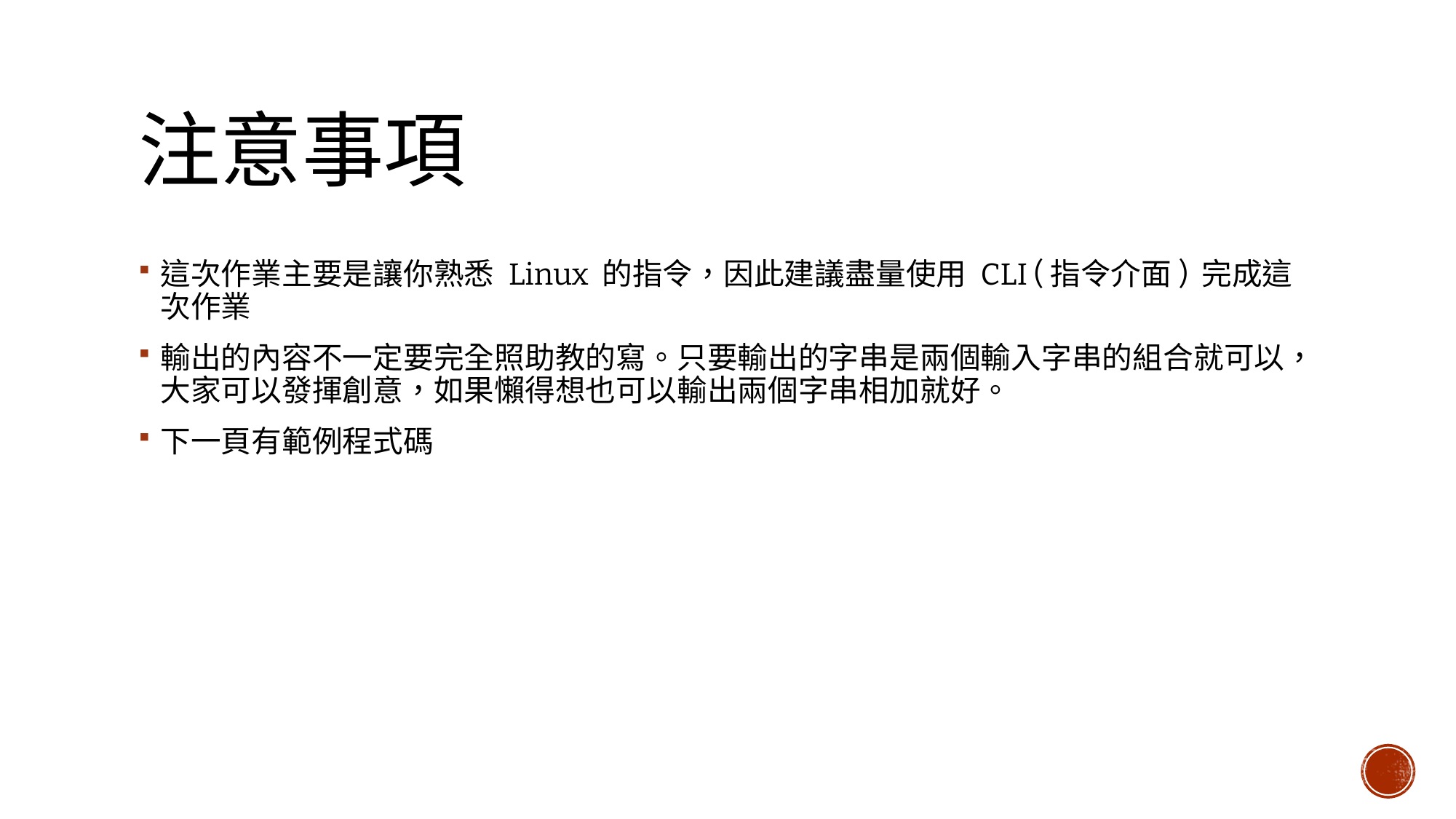

# 注意事項
這次作業主要是讓你熟悉 Linux 的指令，因此建議盡量使用 CLI (指令介面) 完成這次作業
輸出的內容不一定要完全照助教的寫。只要輸出的字串是兩個輸入字串的組合就可以，大家可以發揮創意，如果懶得想也可以輸出兩個字串相加就好。
下一頁有範例程式碼